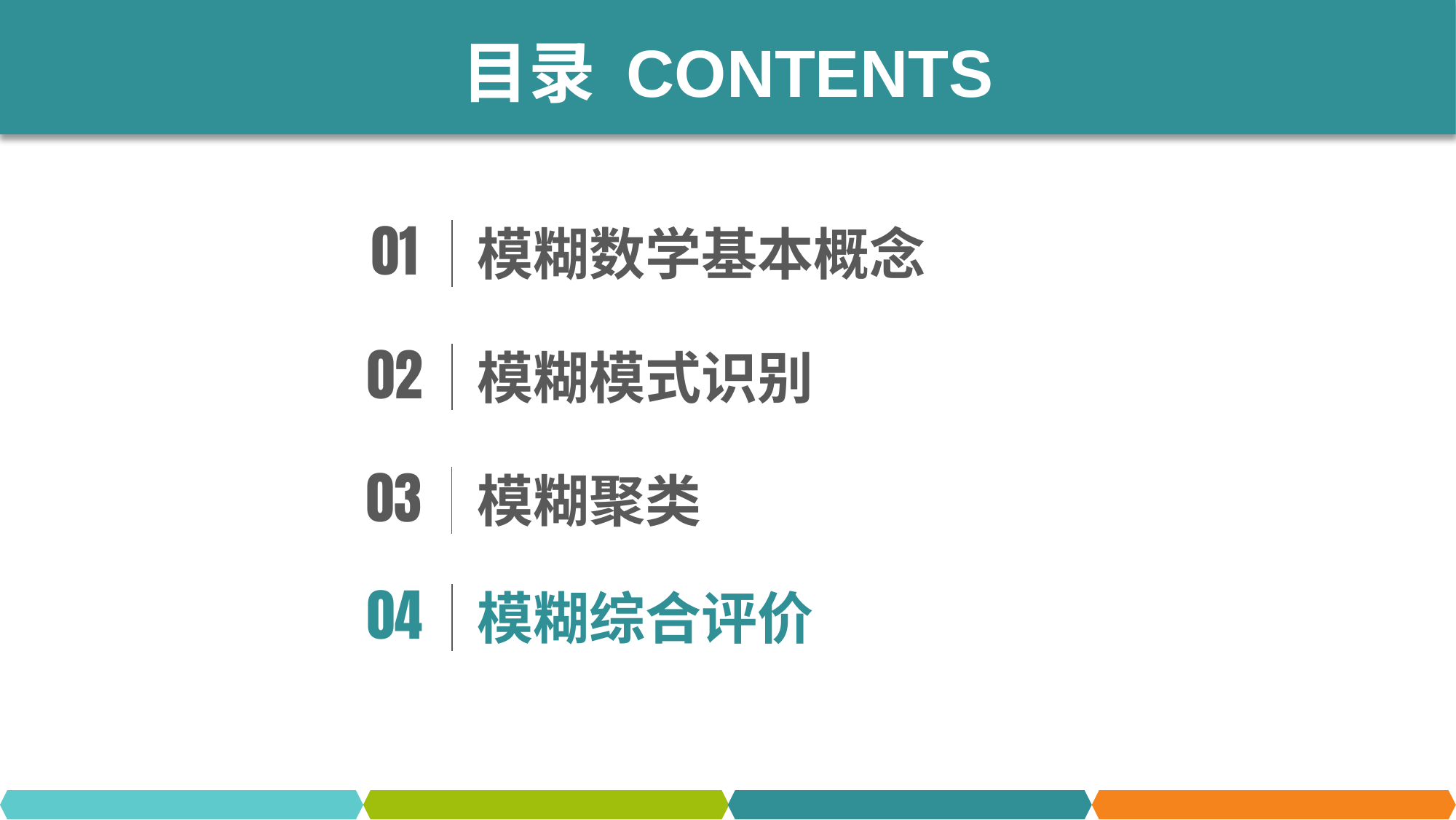

目录 CONTENTS
01
模糊数学基本概念
02
模糊模式识别
03
模糊聚类
04
模糊综合评价